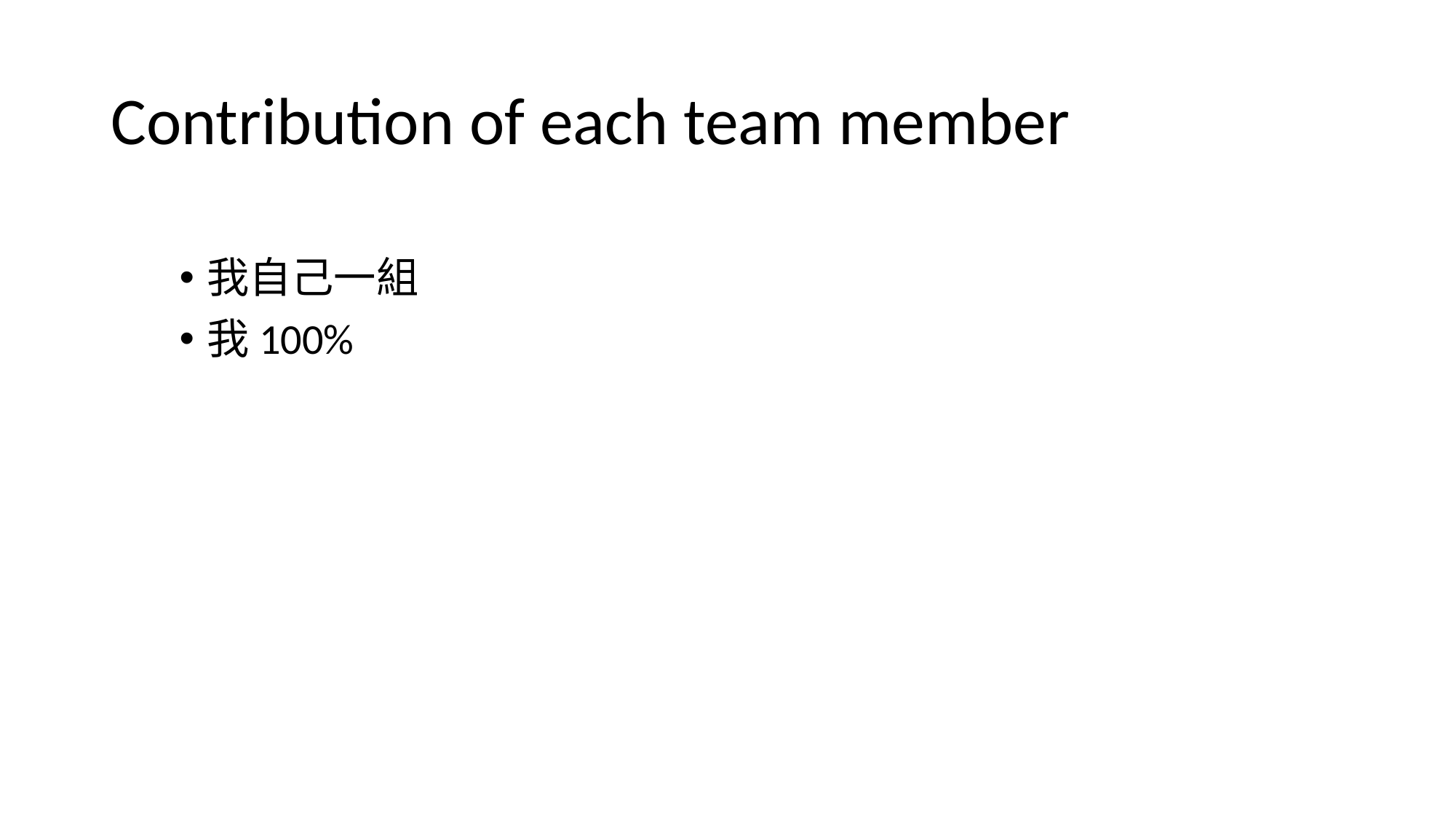

# Contribution of each team member
我自己一組
我100%